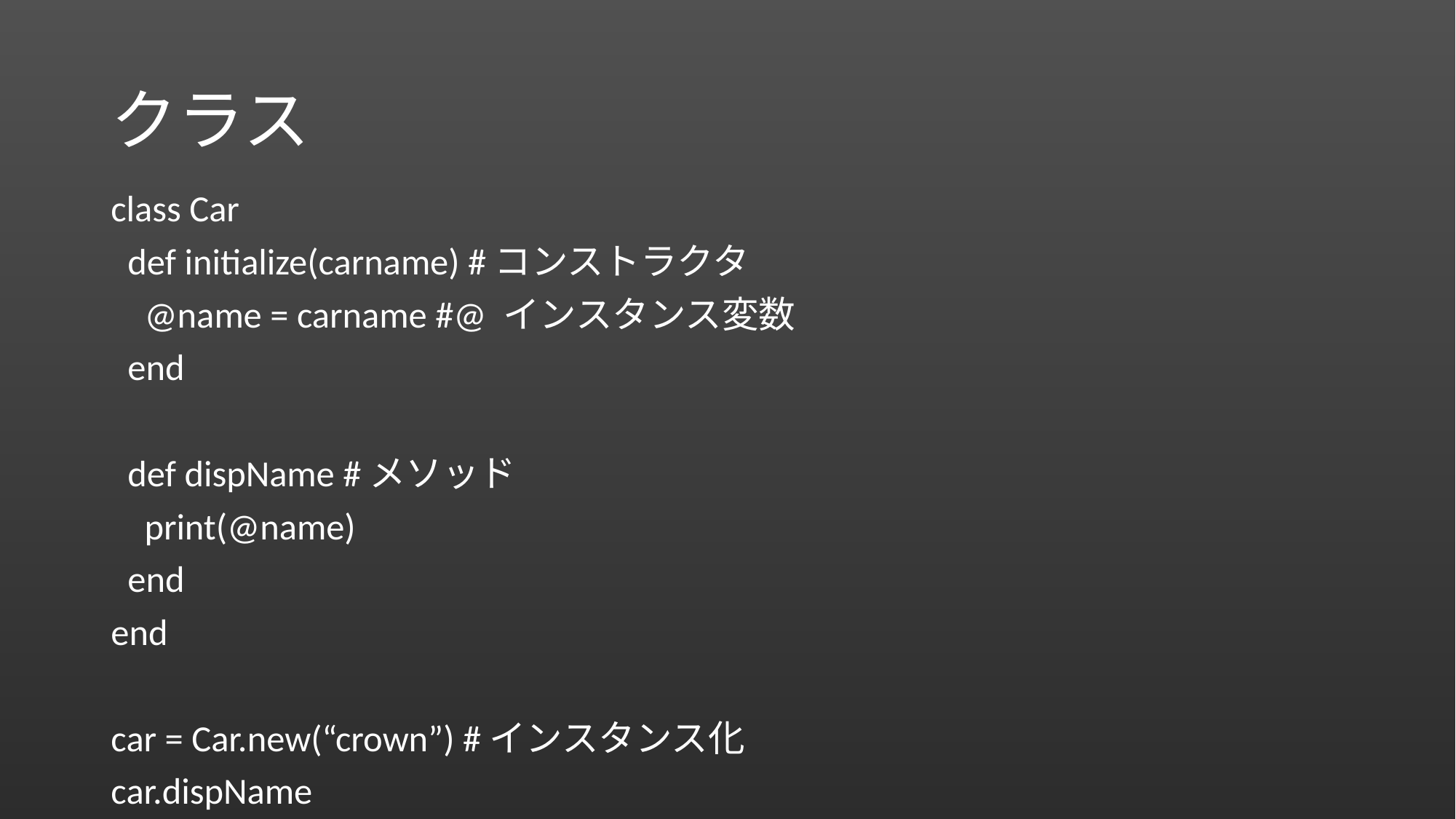

# クラス
class Car
  def initialize(carname) #コンストラクタ
    @name = carname #@ インスタンス変数
  end

  def dispName #メソッド
    print(@name)
  end
end

car = Car.new(“crown”) #インスタンス化
car.dispName